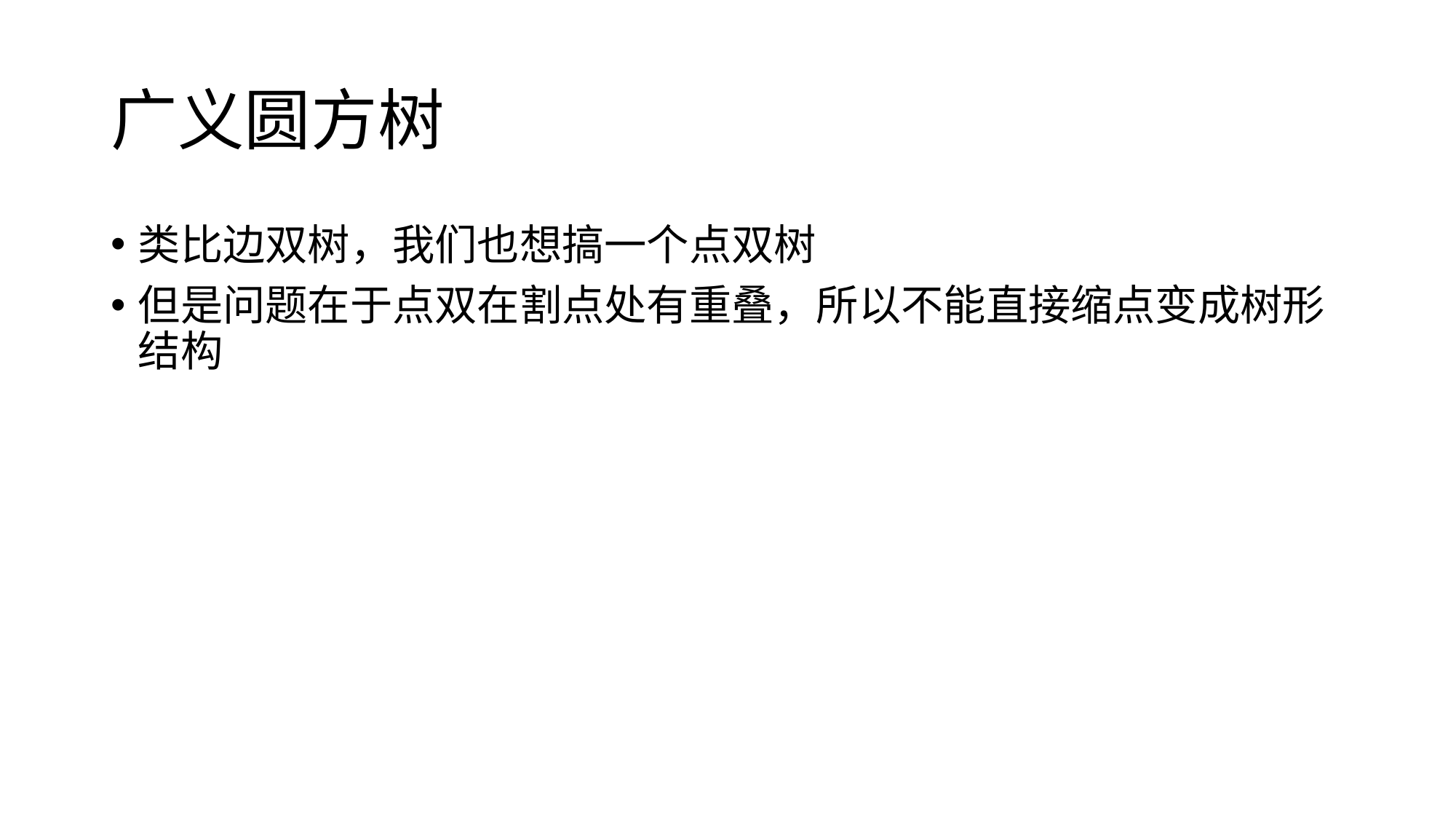

# 广义圆方树
类比边双树，我们也想搞一个点双树
但是问题在于点双在割点处有重叠，所以不能直接缩点变成树形结构